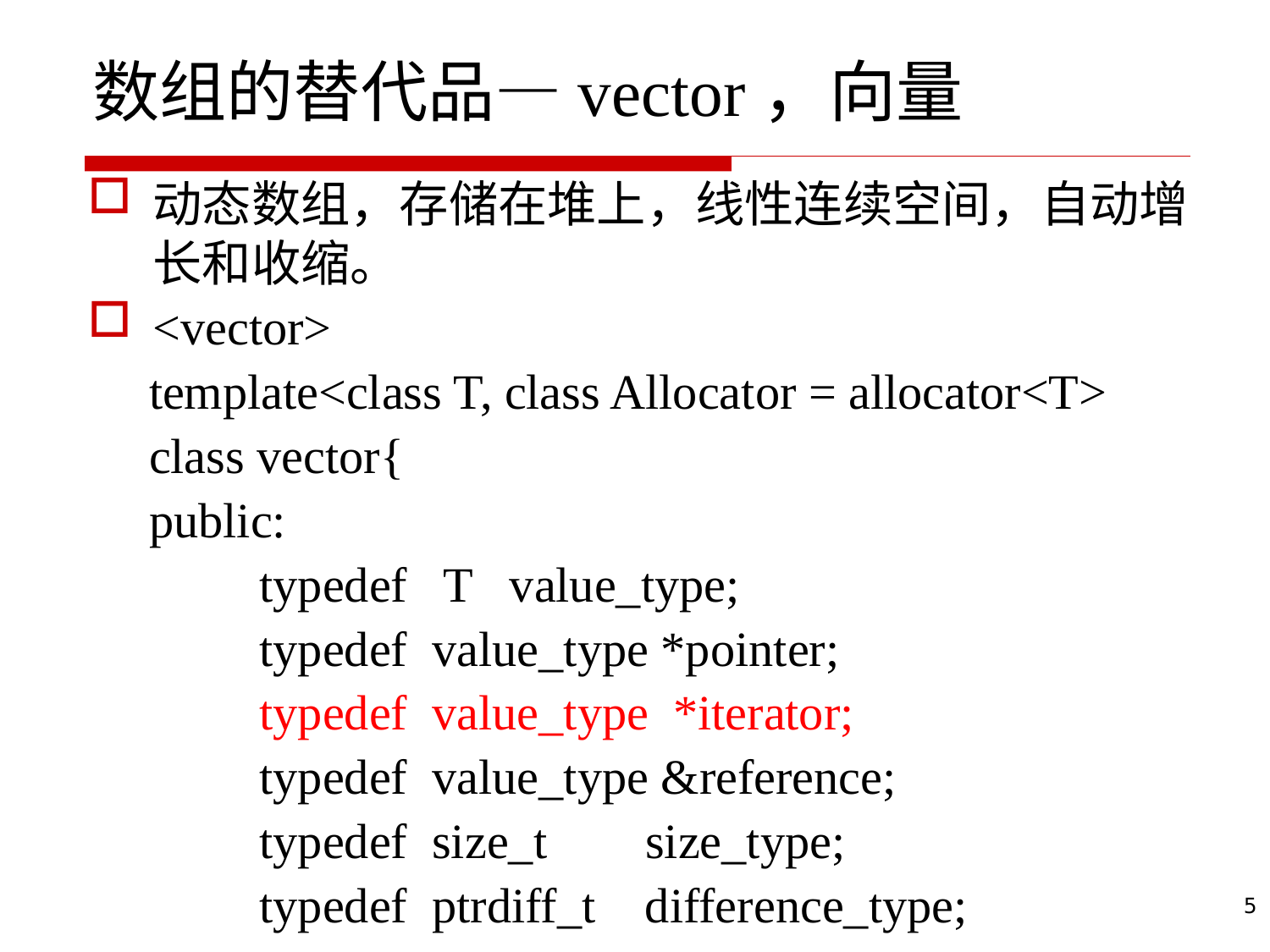

# 数组的替代品—vector，向量
动态数组，存储在堆上，线性连续空间，自动增长和收缩。
<vector>
     template<class T, class Allocator = allocator<T>
     class vector{
     public:
              typedef   T   value_type;
              typedef  value_type *pointer;
              typedef  value_type  *iterator;
              typedef  value_type &reference;
              typedef  size_t        size_type;
              typedef  ptrdiff_t    difference_type;

5